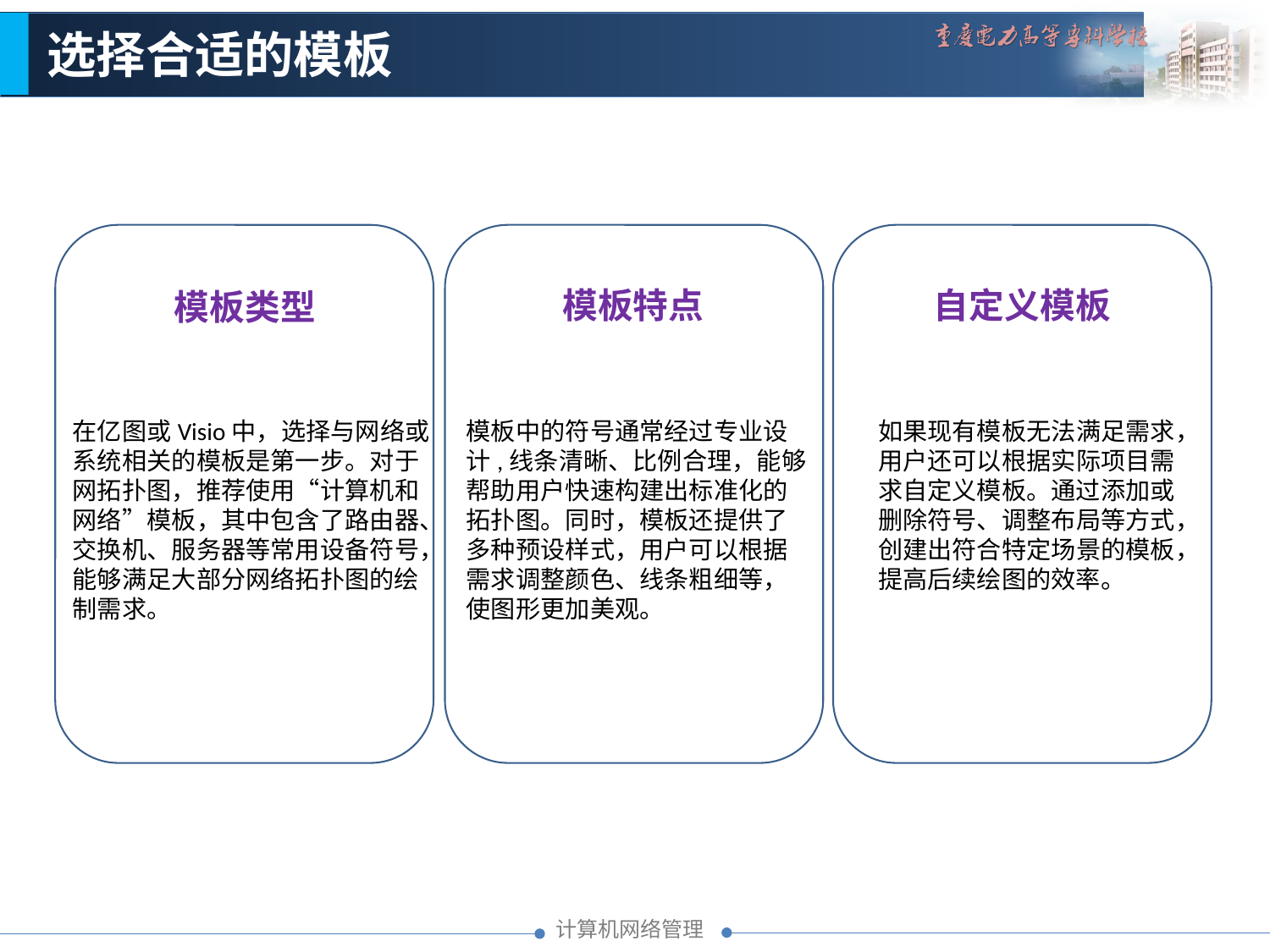

选择合适的模板

模板特点
自定义模板
模板类型
在亿图或Visio中，选择与网络或
系统相关的模板是第一步。对于
网拓扑图，推荐使用“计算机和
网络”模板，其中包含了路由器、
交换机、服务器等常用设备符号，
能够满足大部分网络拓扑图的绘
制需求。
模板中的符号通常经过专业设
计,线条清晰、比例合理，能够
帮助用户快速构建出标准化的
拓扑图。同时，模板还提供了
多种预设样式，用户可以根据
需求调整颜色、线条粗细等，
使图形更加美观。
如果现有模板无法满足需求，
用户还可以根据实际项目需
求自定义模板。通过添加或
删除符号、调整布局等方式，
创建出符合特定场景的模板，
提高后续绘图的效率。